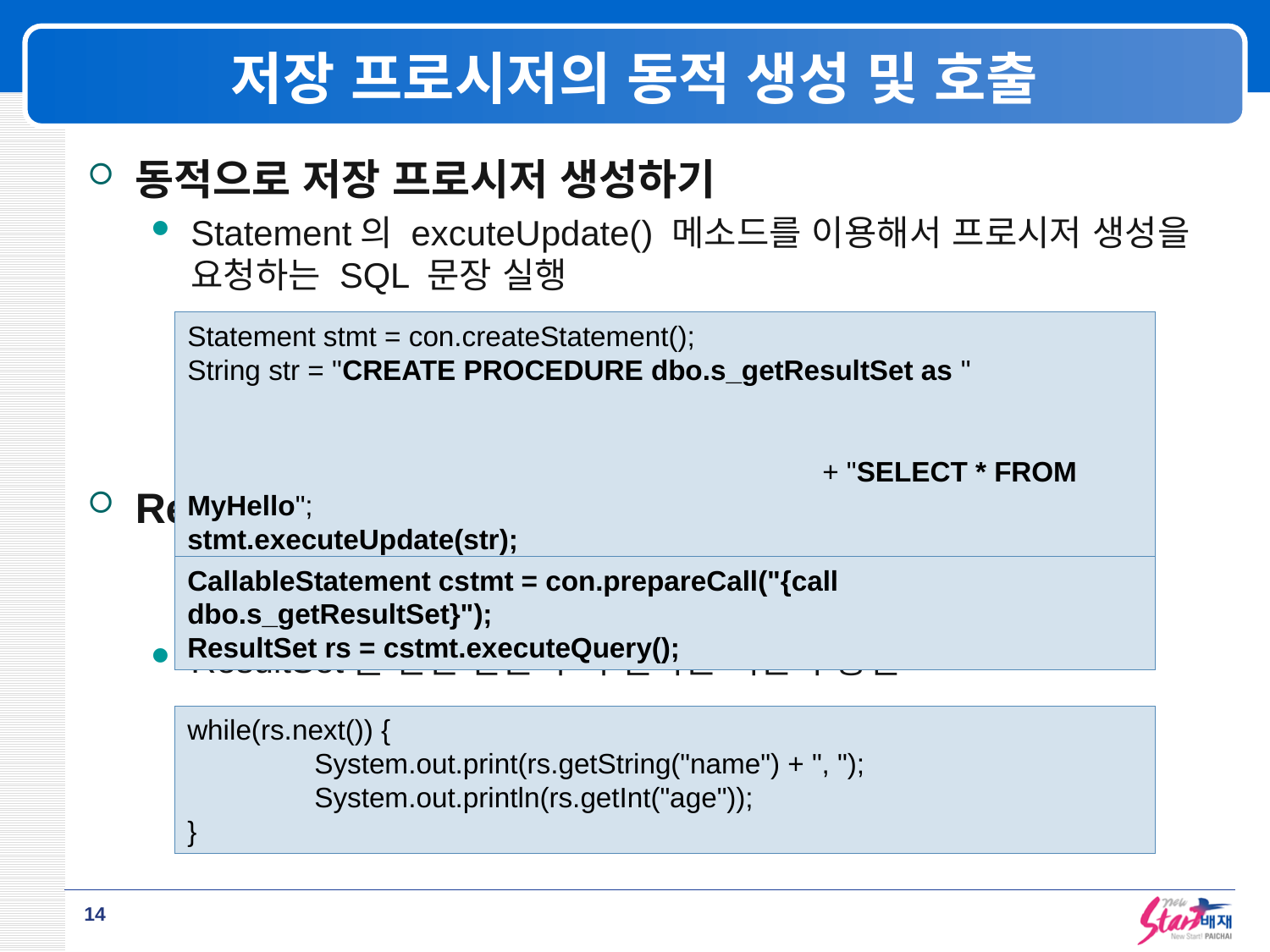

# 저장 프로시저의 동적 생성 및 호출
동적으로 저장 프로시저 생성하기
Statement의 excuteUpdate() 메소드를 이용해서 프로시저 생성을 요청하는 SQL 문장 실행

ResultSet을 반환하는 저장 프로시저 호출

ResultSet을 반환 받은 후의 절차는 기존과 동일

Statement stmt = con.createStatement();
String str = "CREATE PROCEDURE dbo.s_getResultSet as "
																			+ "SELECT * FROM MyHello";
stmt.executeUpdate(str);
CallableStatement cstmt = con.prepareCall("{call dbo.s_getResultSet}");
ResultSet rs = cstmt.executeQuery();
while(rs.next()) {
	System.out.print(rs.getString("name") + ", ");
	System.out.println(rs.getInt("age"));
}
14